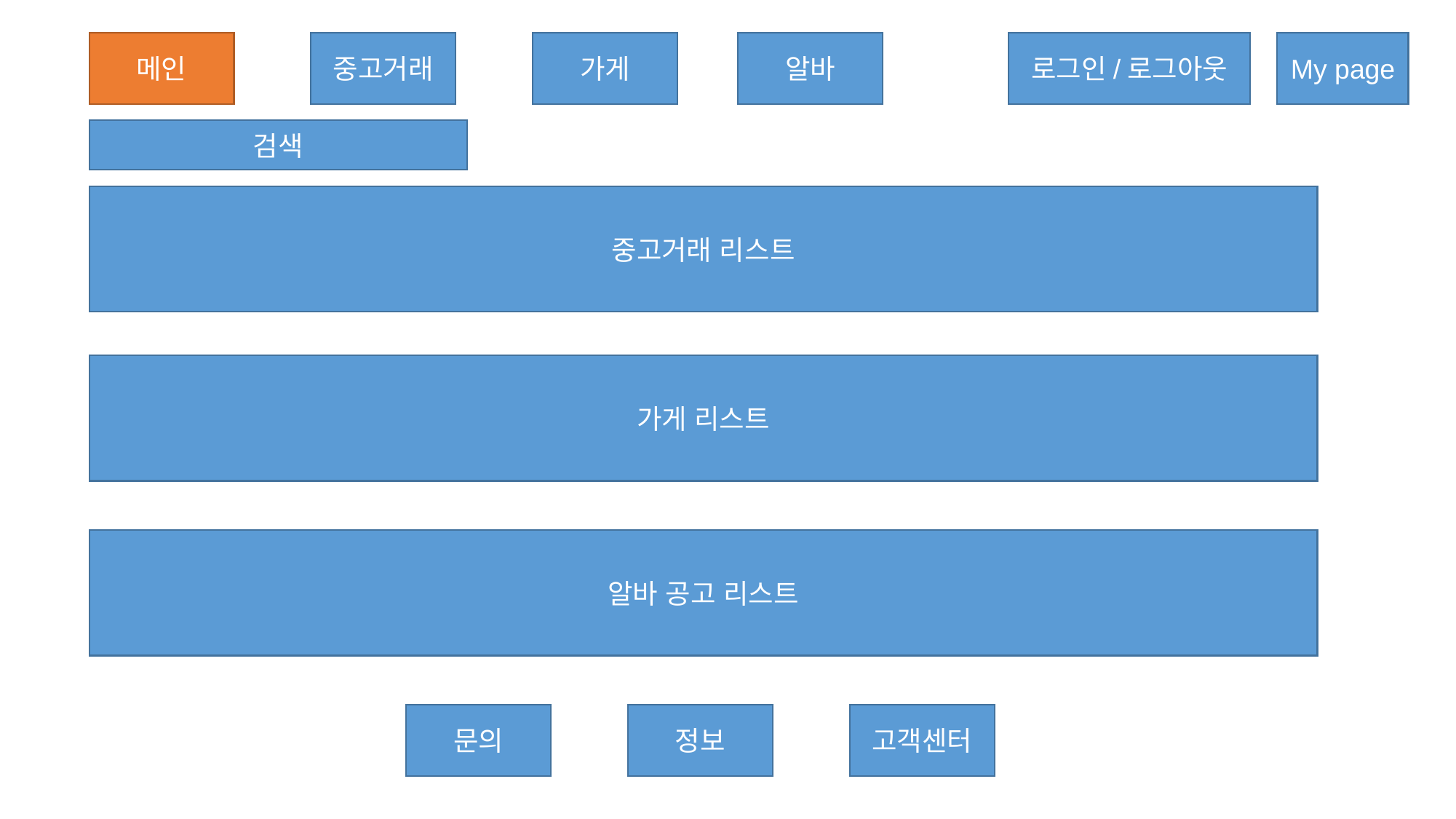

메인
중고거래
가게
알바
로그인/로그아웃
My page
검색
중고거래 리스트
가게 리스트
알바 공고 리스트
문의
정보
고객센터